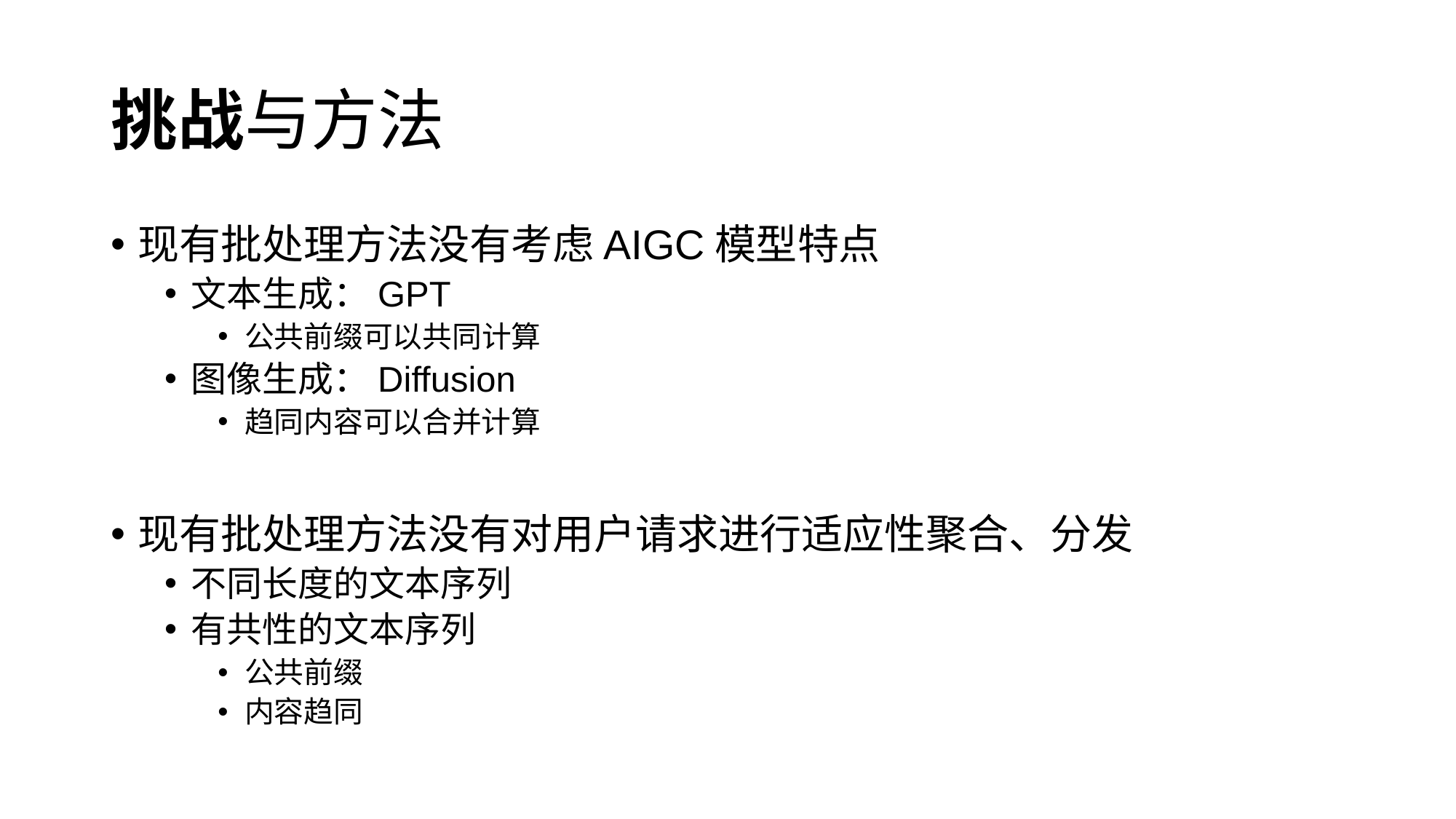

# 挑战与方法
现有批处理方法没有考虑AIGC模型特点
文本生成：GPT
公共前缀可以共同计算
图像生成：Diffusion
趋同内容可以合并计算

现有批处理方法没有对用户请求进行适应性聚合、分发
不同长度的文本序列
有共性的文本序列
公共前缀
内容趋同